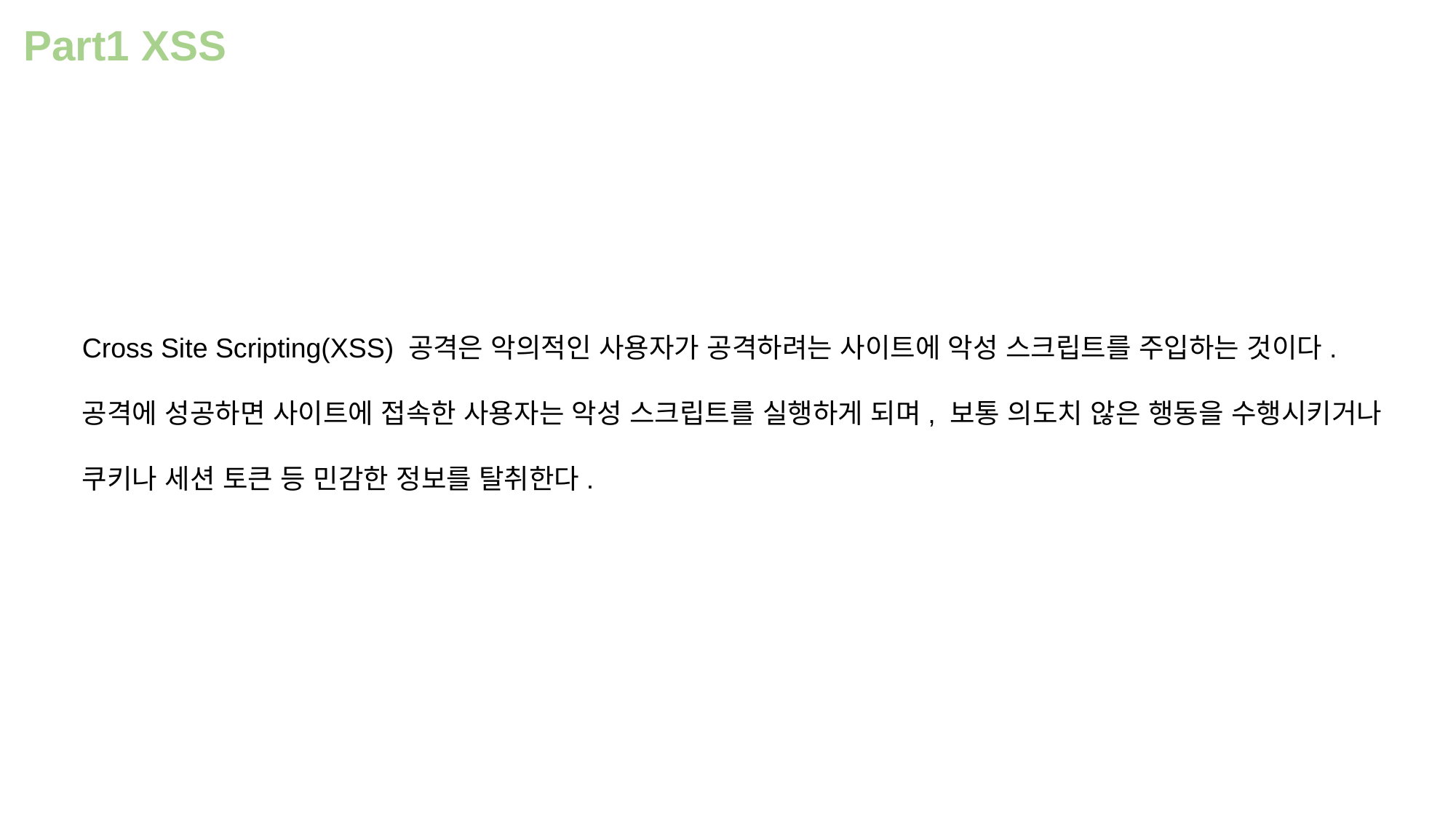

Part1 XSS
Cross Site Scripting(XSS) 공격은 악의적인 사용자가 공격하려는 사이트에 악성 스크립트를 주입하는 것이다. 공격에 성공하면 사이트에 접속한 사용자는 악성 스크립트를 실행하게 되며, 보통 의도치 않은 행동을 수행시키거나 쿠키나 세션 토큰 등 민감한 정보를 탈취한다.